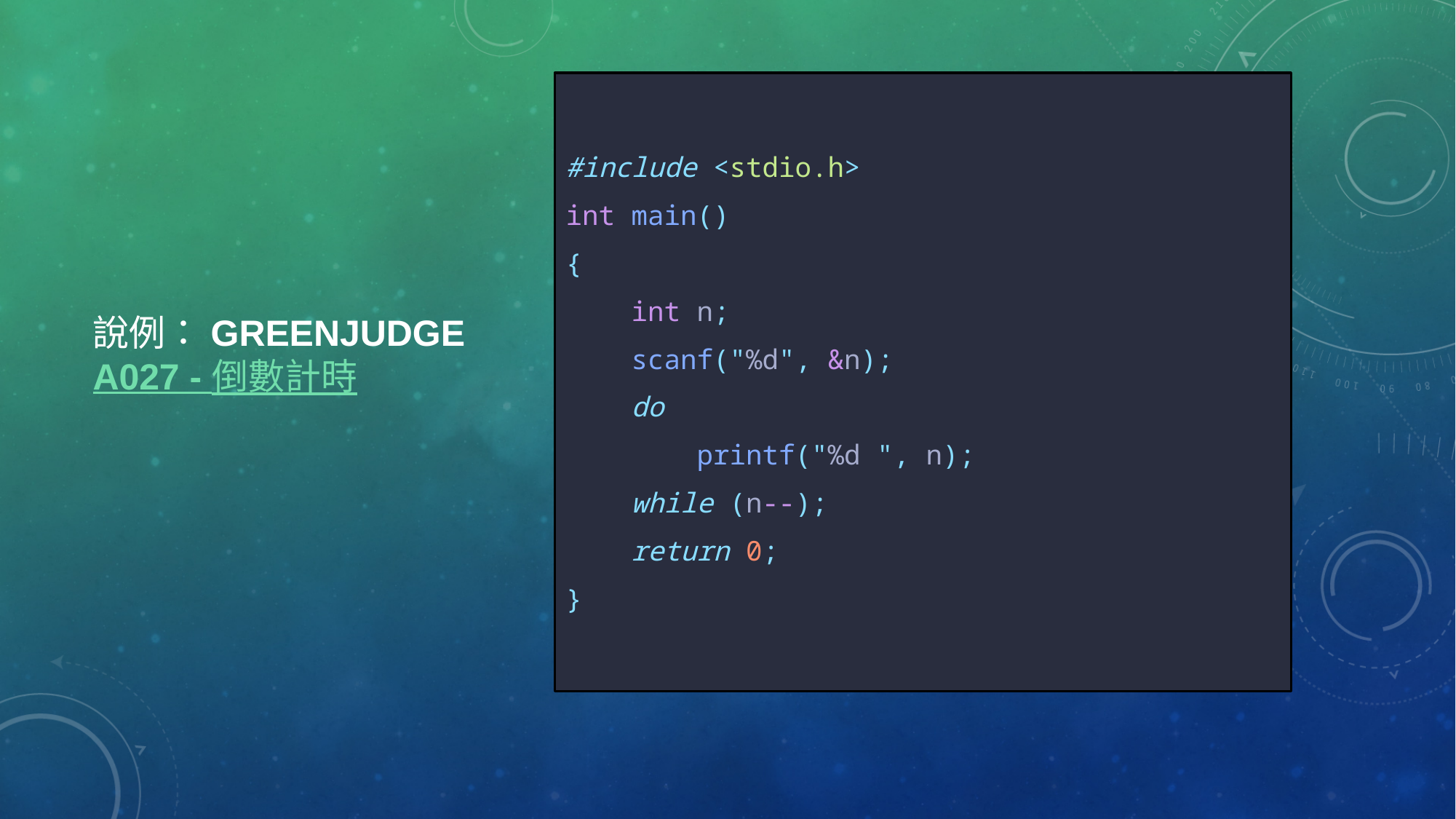

#include <stdio.h>
int main()
{
    int n;
    scanf("%d", &n);
    do
        printf("%d ", n);
    while (n--);
    return 0;
}
# 說例：GreenJudge a027 - 倒數計時